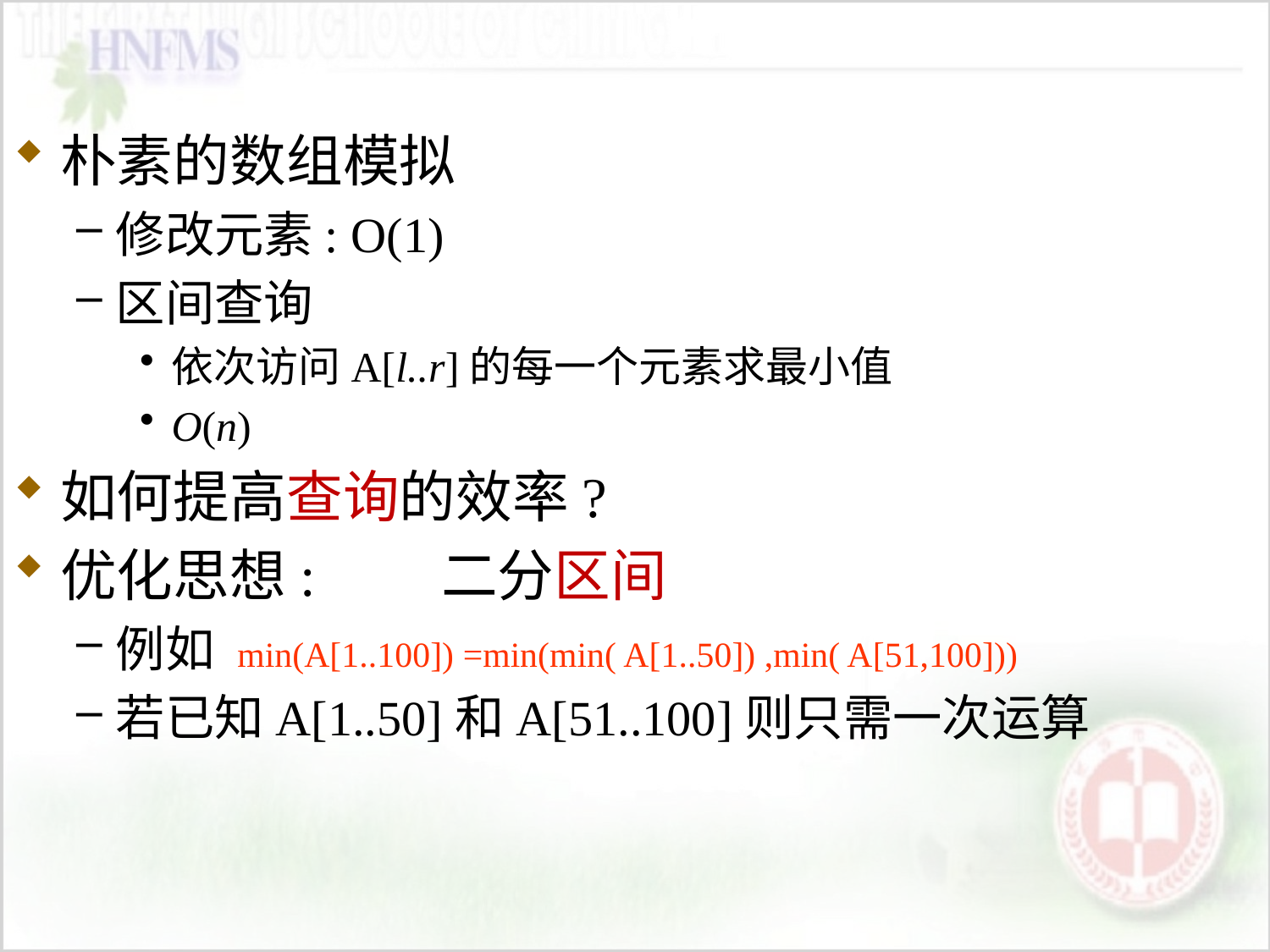

朴素的数组模拟
修改元素: O(1)
区间查询
依次访问A[l..r]的每一个元素求最小值
O(n)
如何提高查询的效率?
优化思想:	二分区间
例如 min(A[1..100]) =min(min( A[1..50]) ,min( A[51,100]))
若已知A[1..50]和A[51..100]则只需一次运算